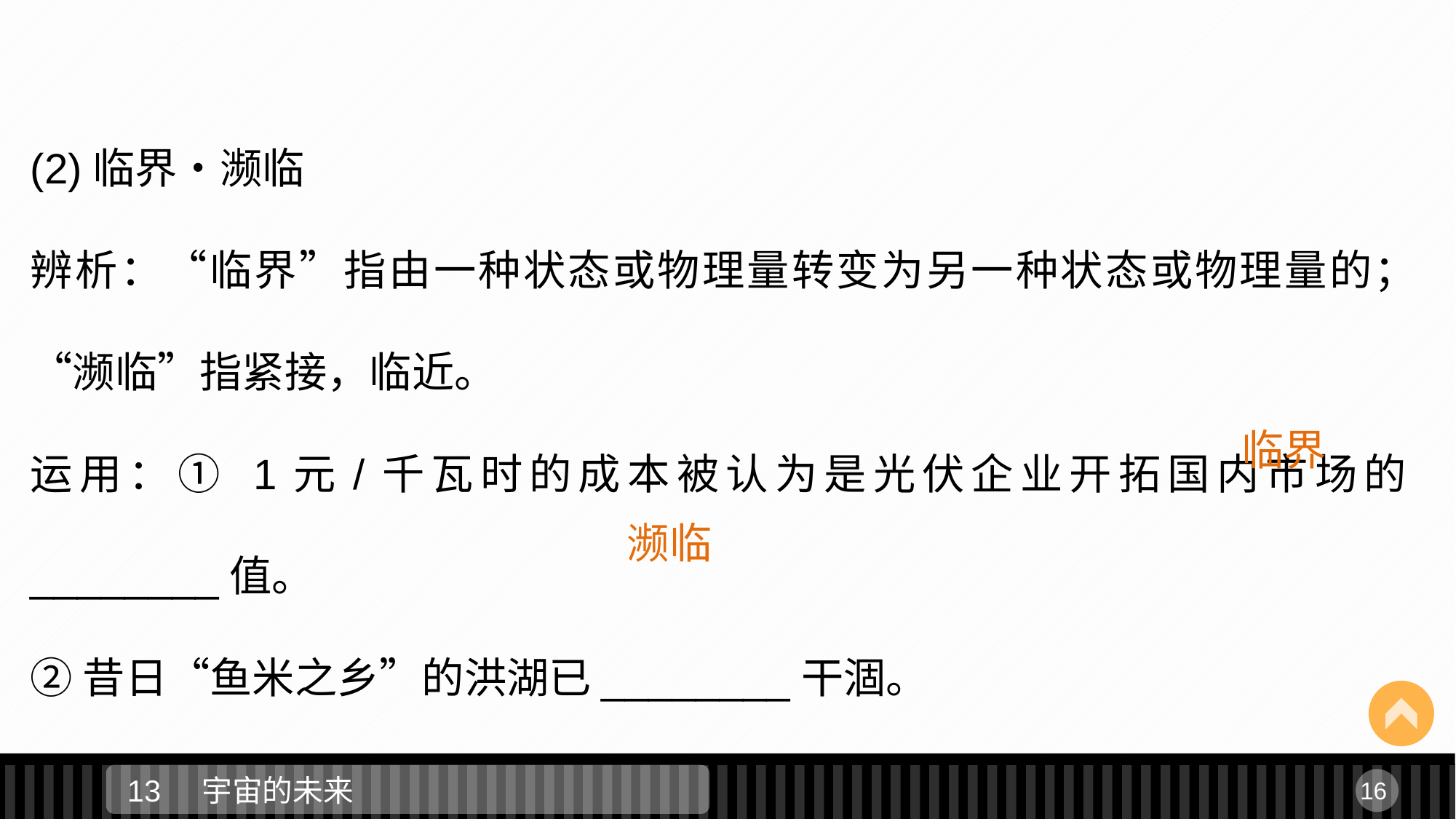

(2)临界•濒临
辨析：“临界”指由一种状态或物理量转变为另一种状态或物理量的；“濒临”指紧接，临近。
运用：① 1元/千瓦时的成本被认为是光伏企业开拓国内市场的________值。
②昔日“鱼米之乡”的洪湖已________干涸。
临界
濒临